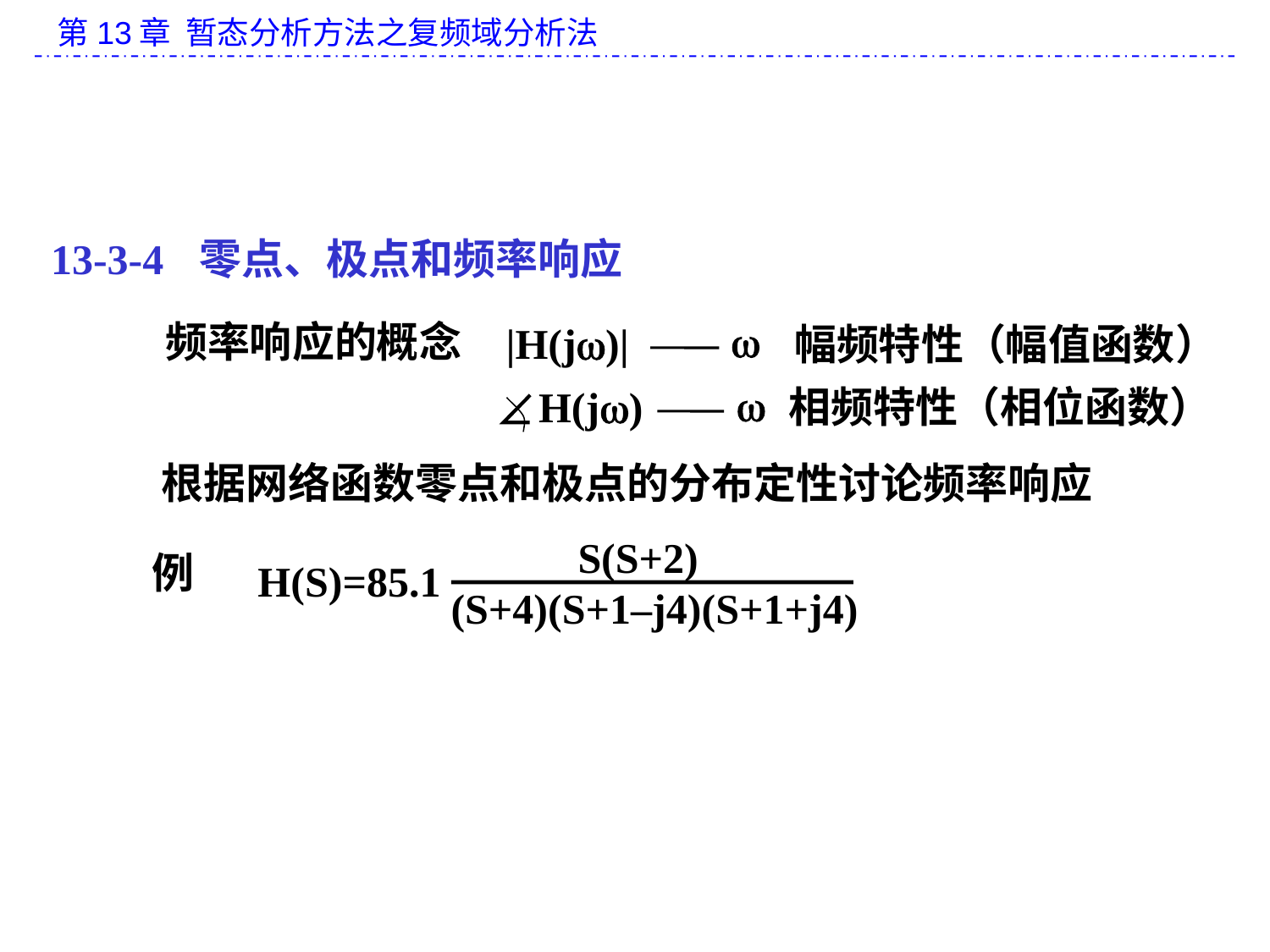

13-3-4 零点、极点和频率响应
ω
|H(jω)|
幅频特性（幅值函数）

频率响应的概念

∠
ω
H(jω)
相频特性（相位函数）

根据网络函数零点和极点的分布定性讨论频率响应
            S(S+2)
(S+4)(S+1–j4)(S+1+j4)

H(S)=85.1
例